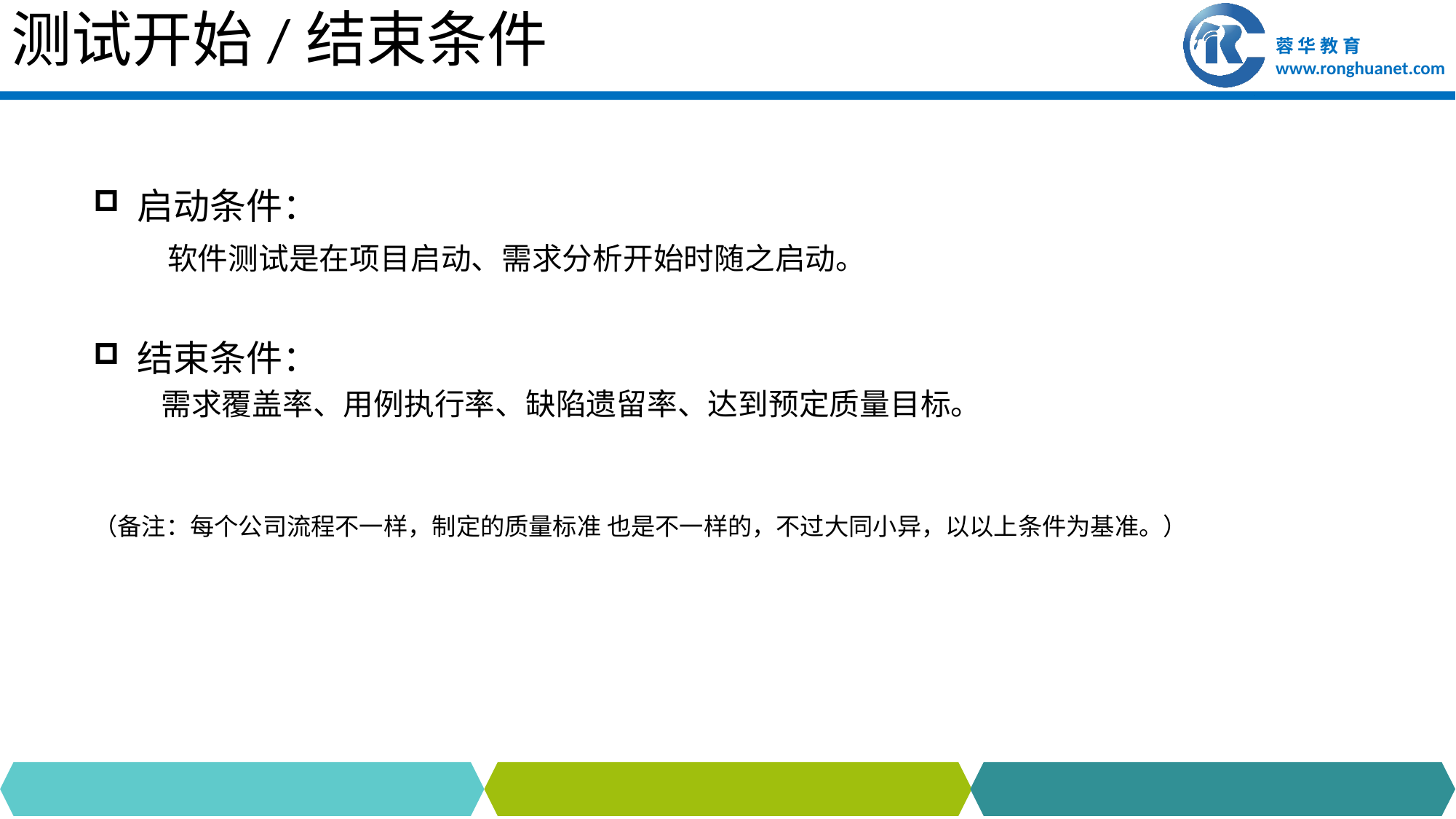

# 测试开始/结束条件
 启动条件：
        软件测试是在项目启动、需求分析开始时随之启动。

 结束条件：
         需求覆盖率、用例执行率、缺陷遗留率、达到预定质量目标。

（备注：每个公司流程不一样，制定的质量标准 也是不一样的，不过大同小异，以以上条件为基准。）